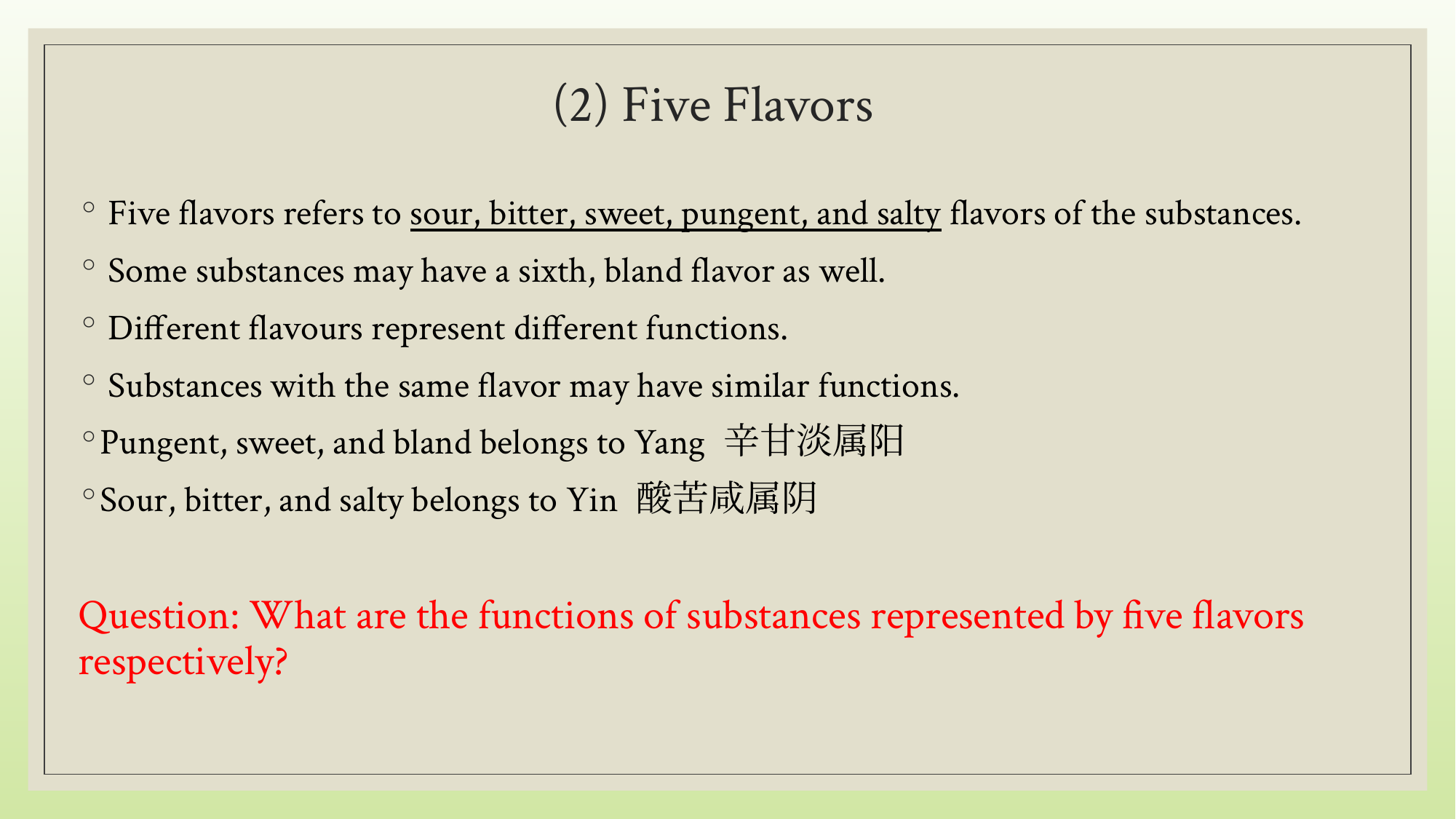

# (2) Five Flavors
 Five flavors refers to sour, bitter, sweet, pungent, and salty flavors of the substances.
 Some substances may have a sixth, bland flavor as well.
 Different flavours represent different functions.
 Substances with the same flavor may have similar functions.
Pungent, sweet, and bland belongs to Yang 辛甘淡属阳
Sour, bitter, and salty belongs to Yin 酸苦咸属阴

Question: What are the functions of substances represented by five flavors respectively?